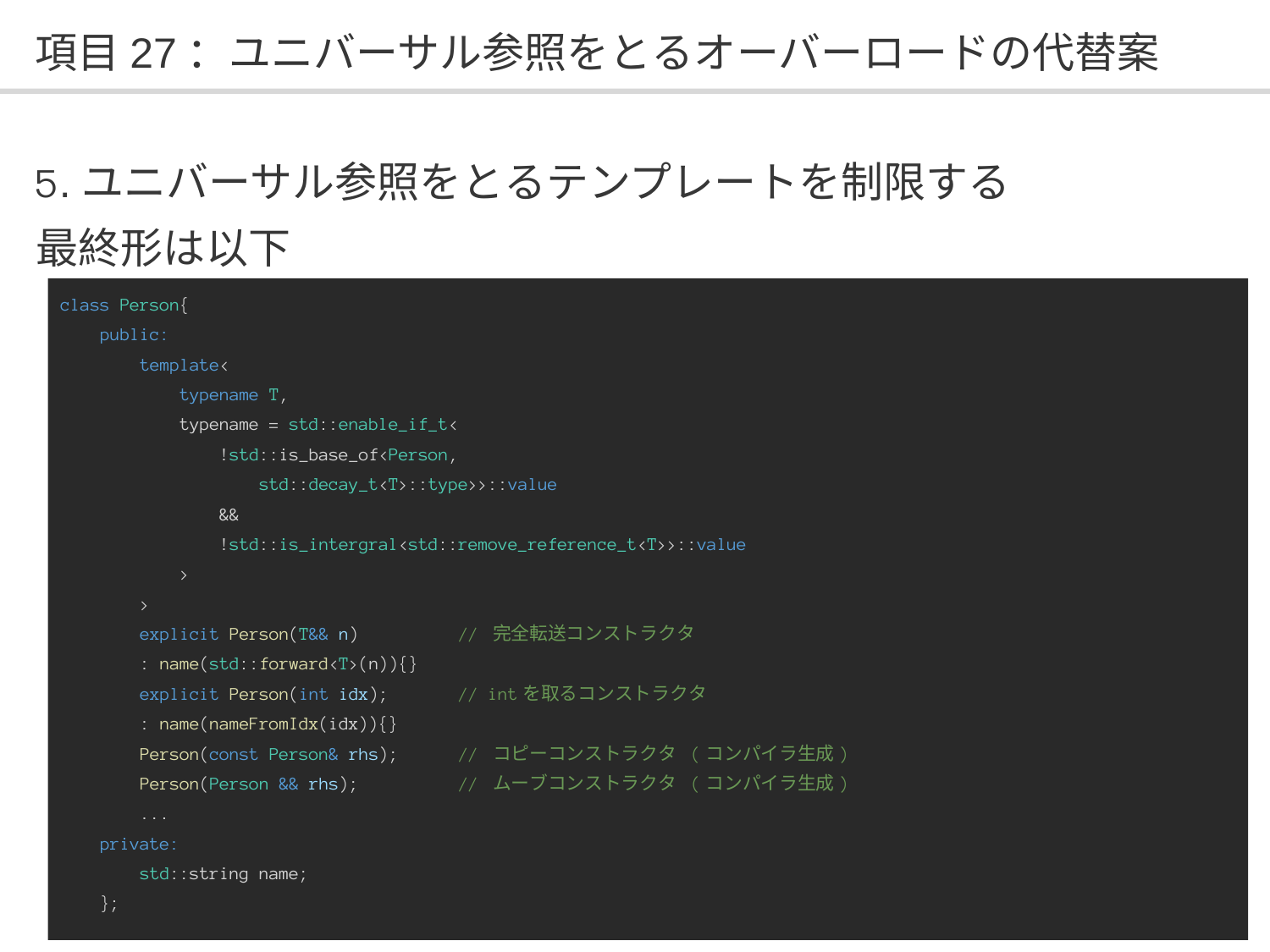

# 項目27：ユニバーサル参照をとるオーバーロードの代替案
5.ユニバーサル参照をとるテンプレートを制限する
最終形は以下

class Person{
    public:
        template<
            typename T,
            typename = std::enable_if_t<
                !std::is_base_of<Person,
                    std::decay_t<T>::type>>::value
                &&
                !std::is_intergral<std::remove_reference_t<T>>::value
            >
        >
        explicit Person(T&& n)          // 完全転送コンストラクタ
        : name(std::forward<T>(n)){}
        explicit Person(int idx);       // intを取るコンストラクタ
        : name(nameFromIdx(idx)){}
        Person(const Person& rhs);      // コピーコンストラクタ (コンパイラ生成)
        Person(Person && rhs);          // ムーブコンストラクタ (コンパイラ生成)
        ...
    private:
        std::string name;
    };